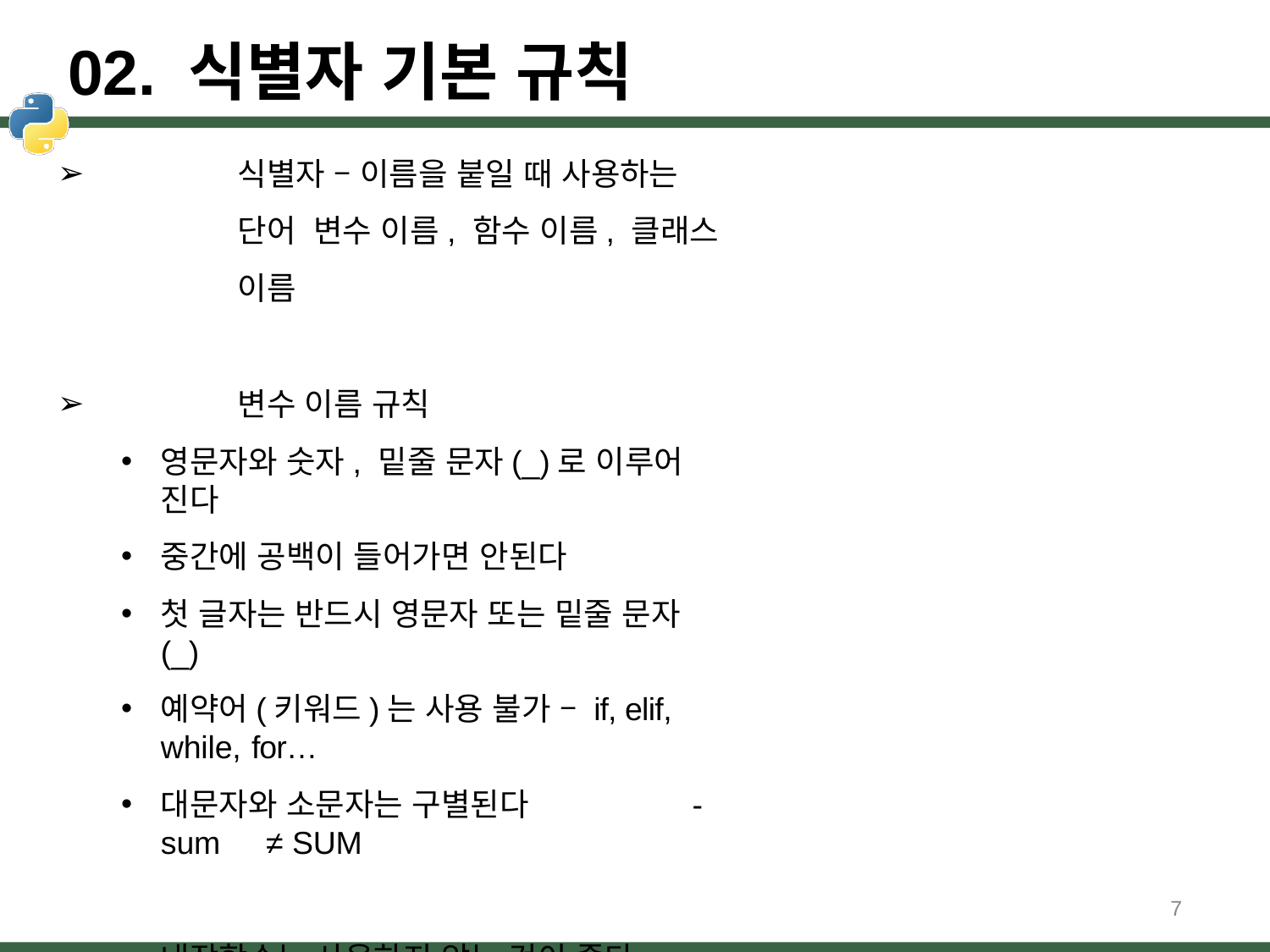

# 02. 식별자 기본 규칙

식별자 – 이름을 붙일 때 사용하는 단어  변수 이름, 함수 이름, 클래스 이름

변수 이름 규칙
영문자와 숫자, 밑줄 문자(_)로 이루어 진다
중간에 공백이 들어가면 안된다
첫 글자는 반드시 영문자 또는 밑줄 문자(_)
예약어(키워드)는 사용 불가 – if, elif, while, for…
대문자와 소문자는 구별된다	- sum	≠ SUM

내장함수는 사용하지 않는 것이 좋다 – print, sum, abs …

변수의 역할을 가장 잘 설명하는 이름을 지어야 한다
7